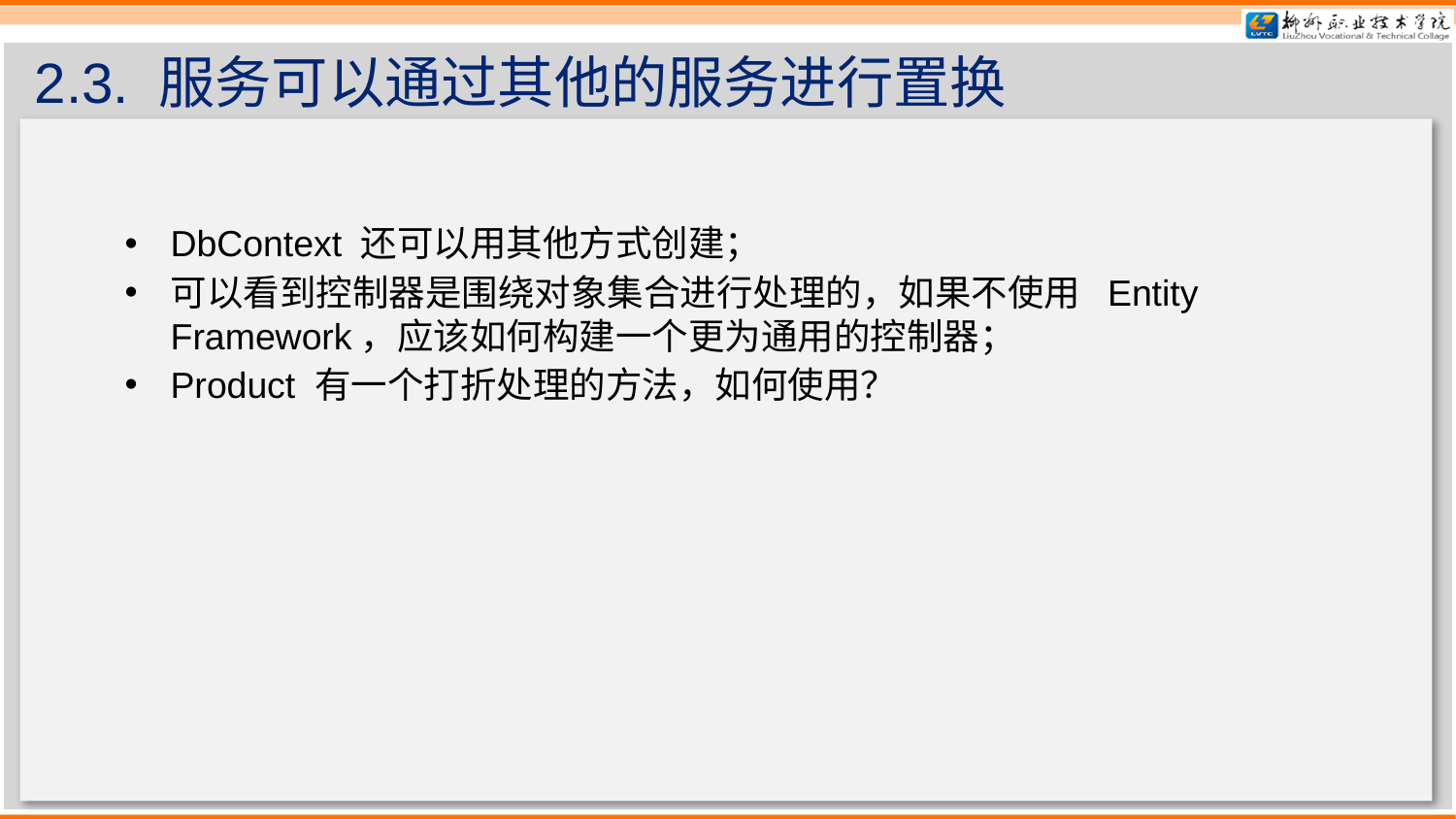

# 2.3. 服务可以通过其他的服务进行置换
DbContext 还可以用其他方式创建；
可以看到控制器是围绕对象集合进行处理的，如果不使用 Entity Framework，应该如何构建一个更为通用的控制器；
Product 有一个打折处理的方法，如何使用？